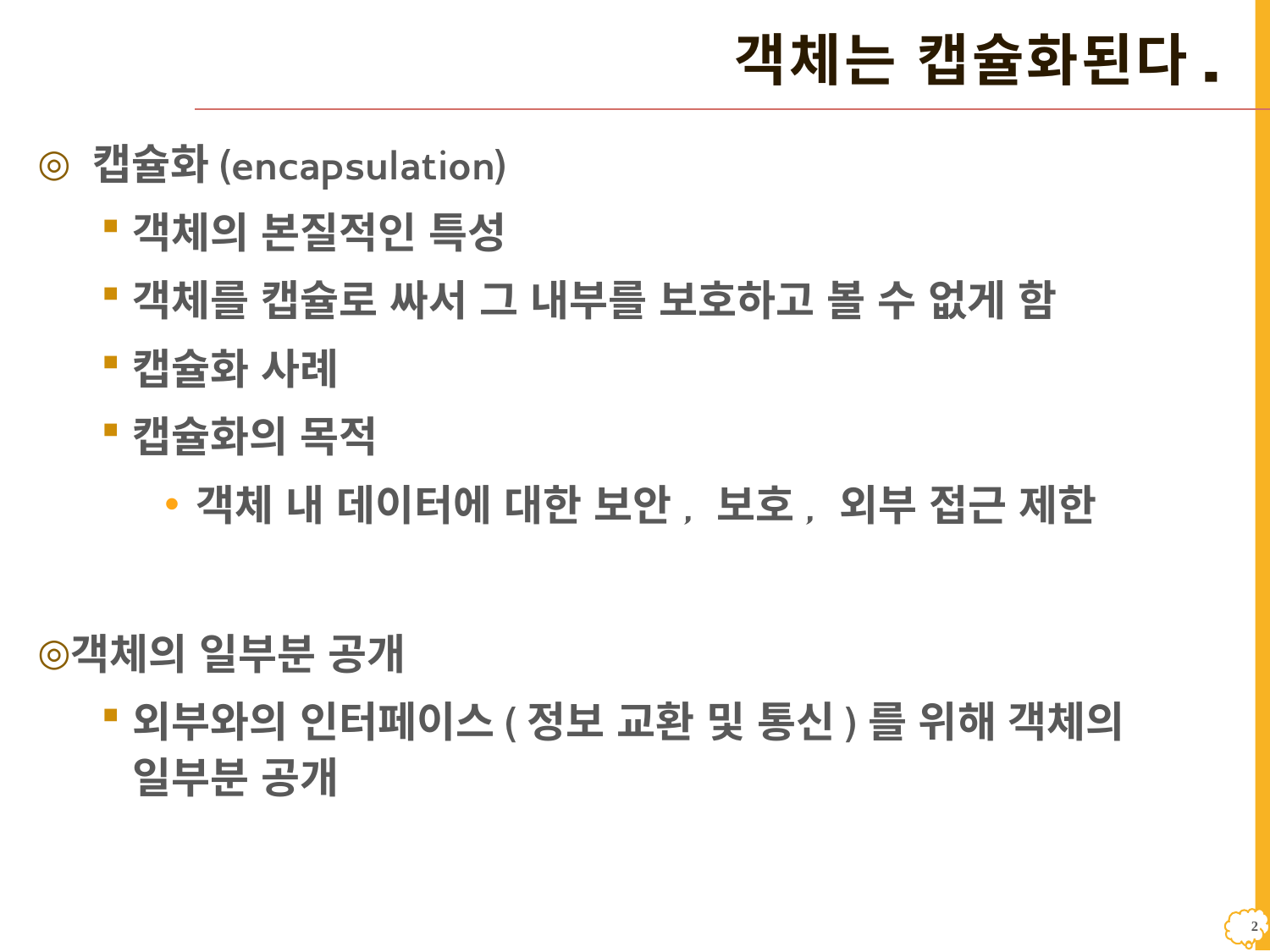

# 객체는 캡슐화된다.
 캡슐화(encapsulation)
객체의 본질적인 특성
객체를 캡슐로 싸서 그 내부를 보호하고 볼 수 없게 함
캡슐화 사례
캡슐화의 목적
객체 내 데이터에 대한 보안, 보호, 외부 접근 제한

객체의 일부분 공개
외부와의 인터페이스(정보 교환 및 통신)를 위해 객체의 일부분 공개

2